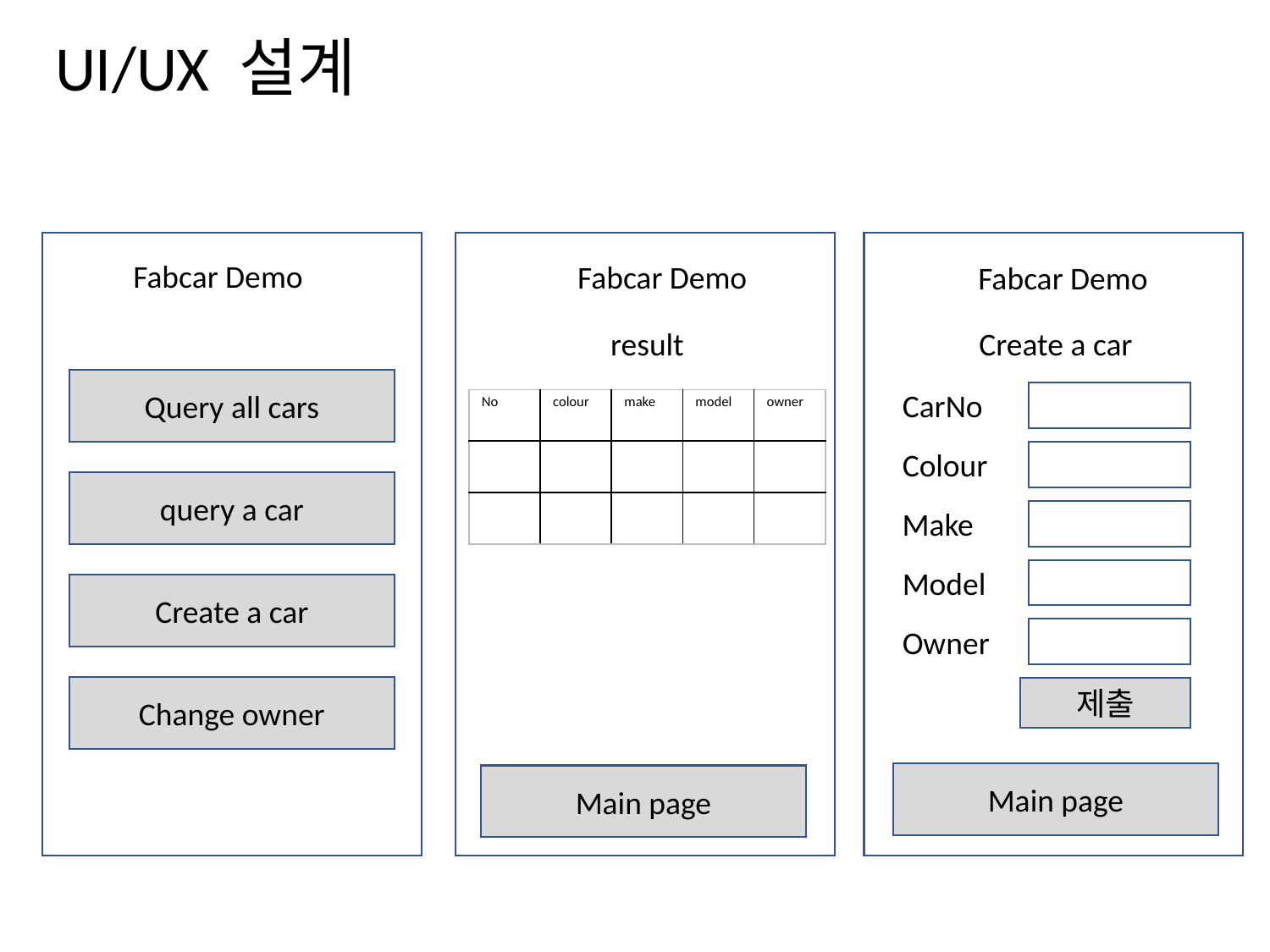

# UI/UX 설계

Fabcar Demo
Fabcar Demo
Fabcar Demo
result
Create a car
Query all cars
CarNo

| No | colour | make | model | owner |
| --- | --- | --- | --- | --- |
|  |  |  |  |  |
|  |  |  |  |  |
Colour

query a car
Make

Model

Create a car
Owner

Change owner
제출
Main page
Main page